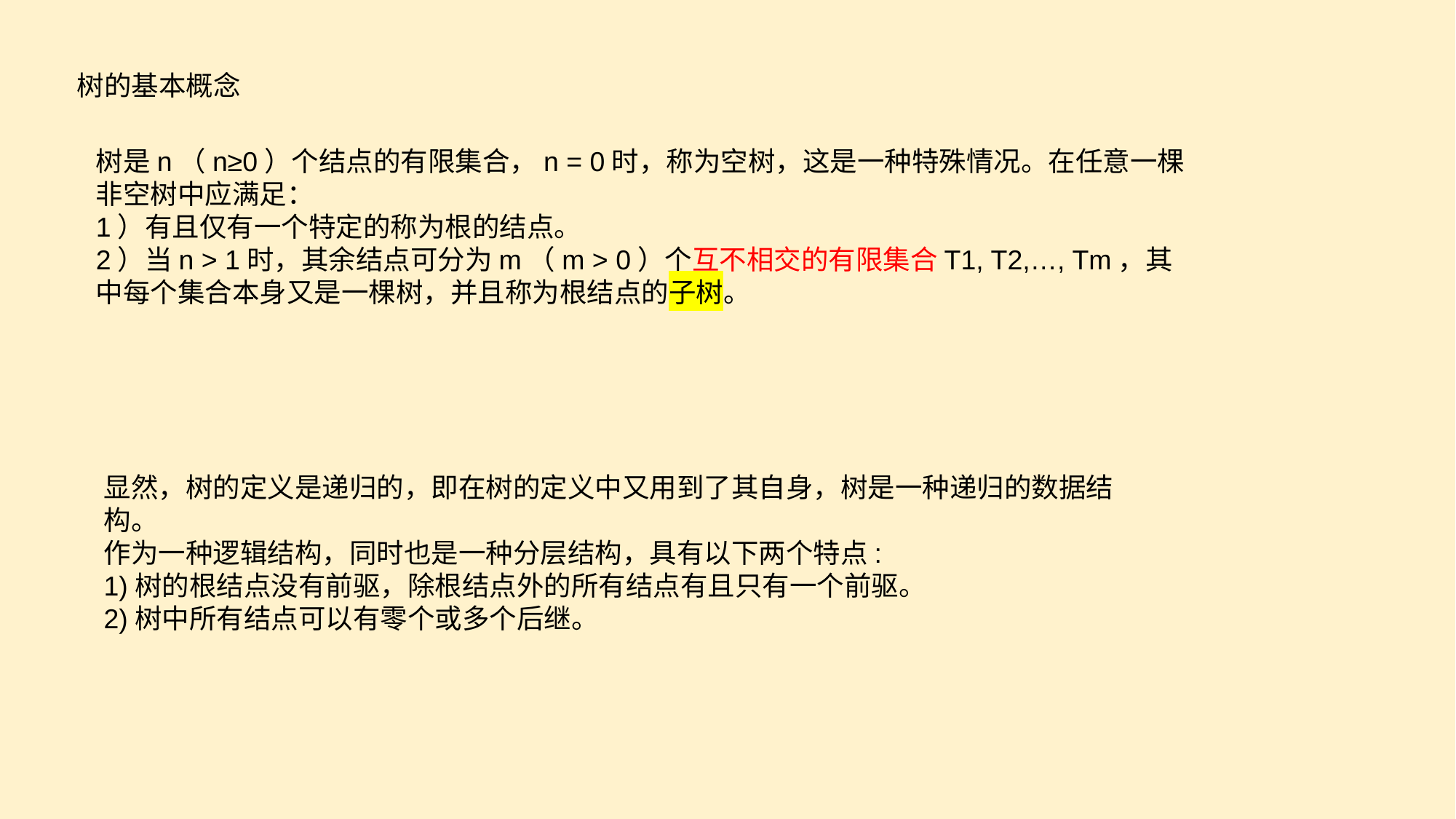

树的基本概念
树是n（n≥0）个结点的有限集合，n = 0时，称为空树，这是一种特殊情况。在任意一棵非空树中应满足：
1）有且仅有一个特定的称为根的结点。
2）当n > 1时，其余结点可分为m（m > 0）个互不相交的有限集合T1, T2,…, Tm，其中每个集合本身又是一棵树，并且称为根结点的子树。
e7d195523061f1c0f0ec610a92cff745ee13794c7b8d98f8E73673273C9E8BE17CC3D63B9B1D6426C348A354AD505654C28F453CD7C8F90EADD06C08281DAED7140E5AAAED5880ECE414DFB6A93B82BE019406867034C3A8500A4827DCF3FBF74A471B736410707E336A01C9ADC9BE02ACCB8DF2121D81636A067B8AE80C6AB6F014154F4E7B7247
显然，树的定义是递归的，即在树的定义中又用到了其自身，树是一种递归的数据结构。
作为一种逻辑结构，同时也是一种分层结构，具有以下两个特点:
1)树的根结点没有前驱，除根结点外的所有结点有且只有一个前驱。
2)树中所有结点可以有零个或多个后继。